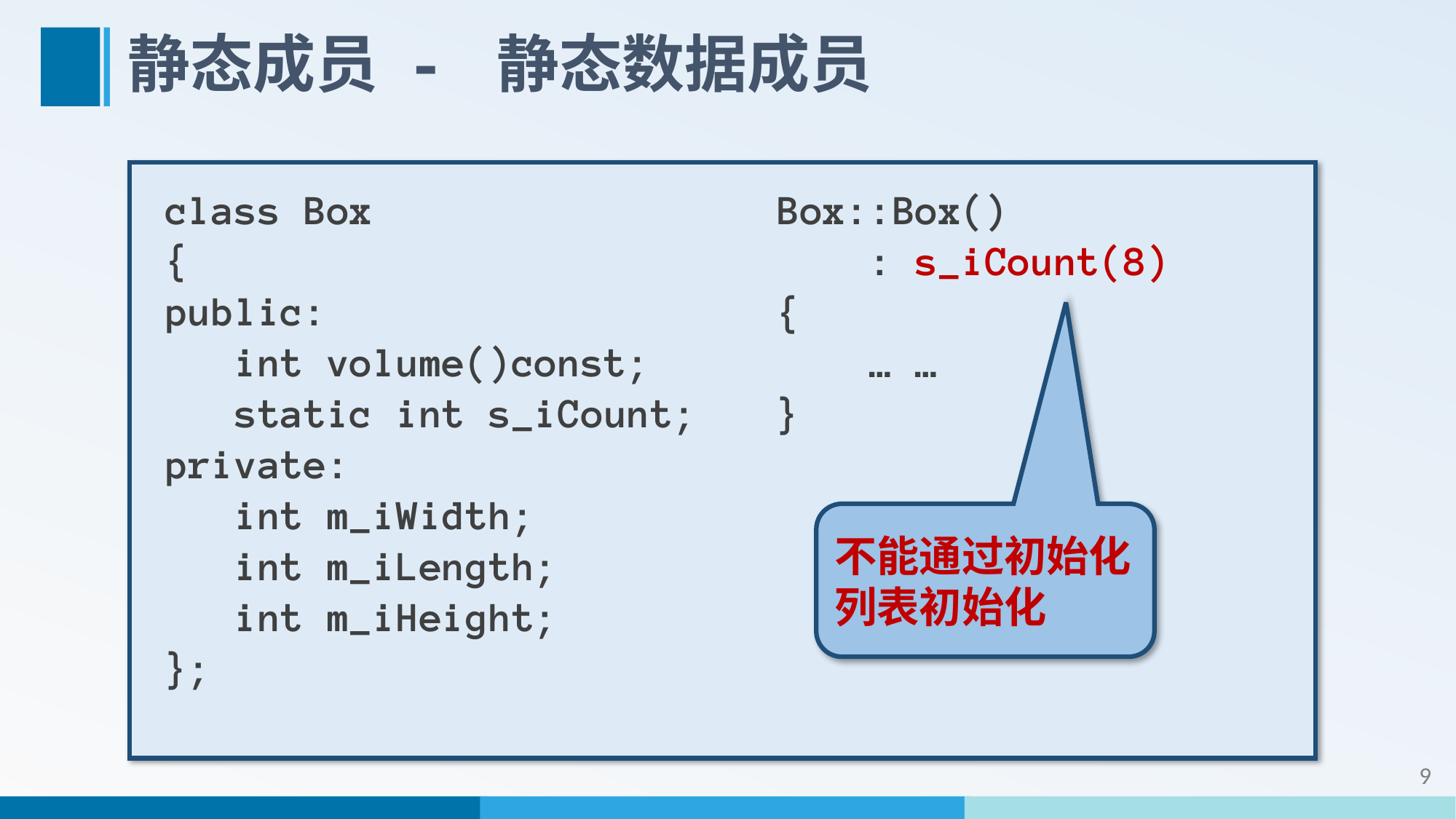

# 静态成员 - 静态数据成员

class Box
{
public:
   int volume()const;
   static int s_iCount;
private:
   int m_iWidth;
   int m_iLength;
   int m_iHeight;
};
Box::Box()
    : s_iCount(8)
{
    … …
}
不能通过初始化列表初始化